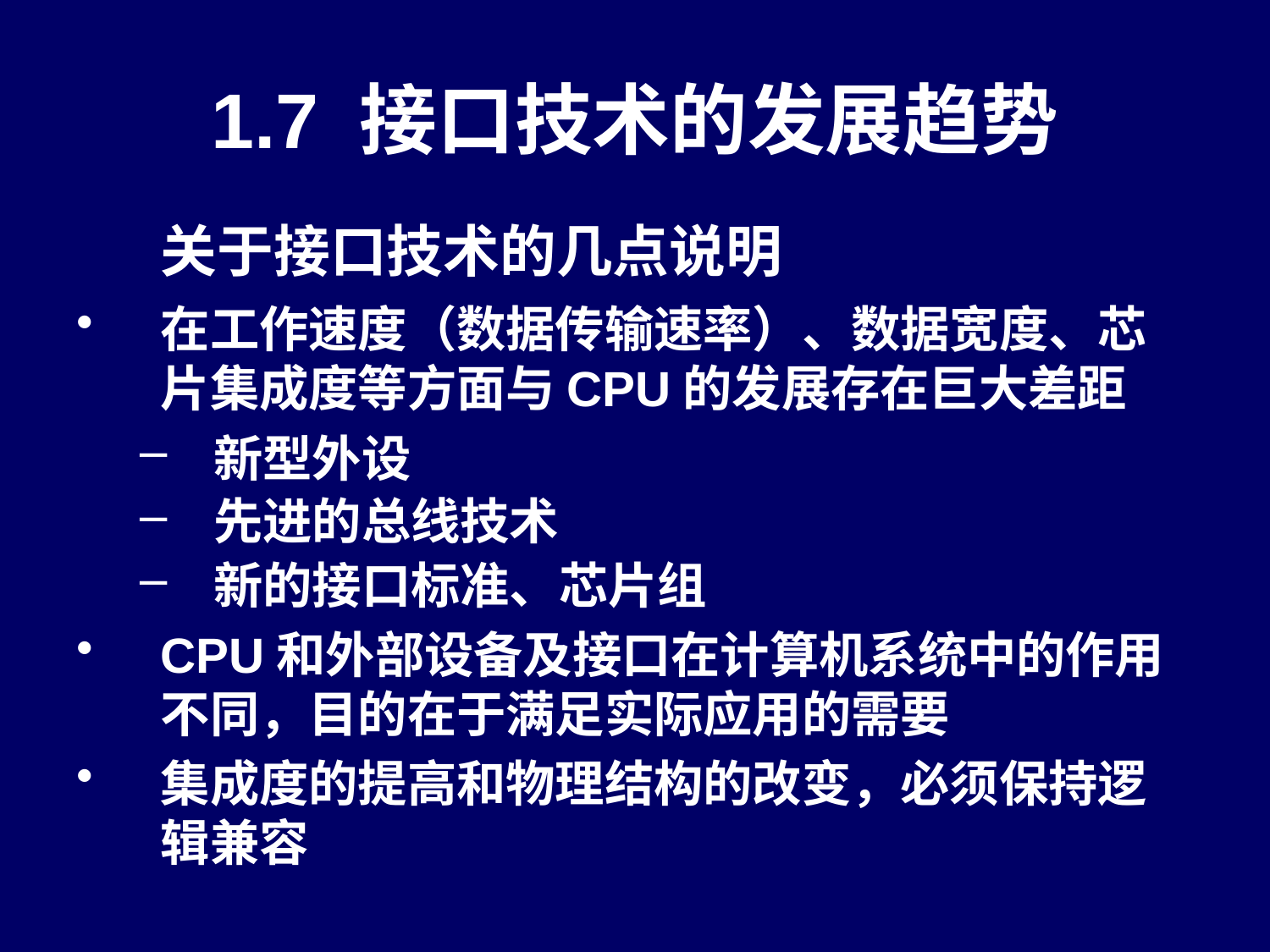

# 1.7 接口技术的发展趋势
	关于接口技术的几点说明
在工作速度（数据传输速率）、数据宽度、芯片集成度等方面与CPU的发展存在巨大差距
新型外设
先进的总线技术
新的接口标准、芯片组
CPU和外部设备及接口在计算机系统中的作用不同，目的在于满足实际应用的需要
集成度的提高和物理结构的改变，必须保持逻辑兼容